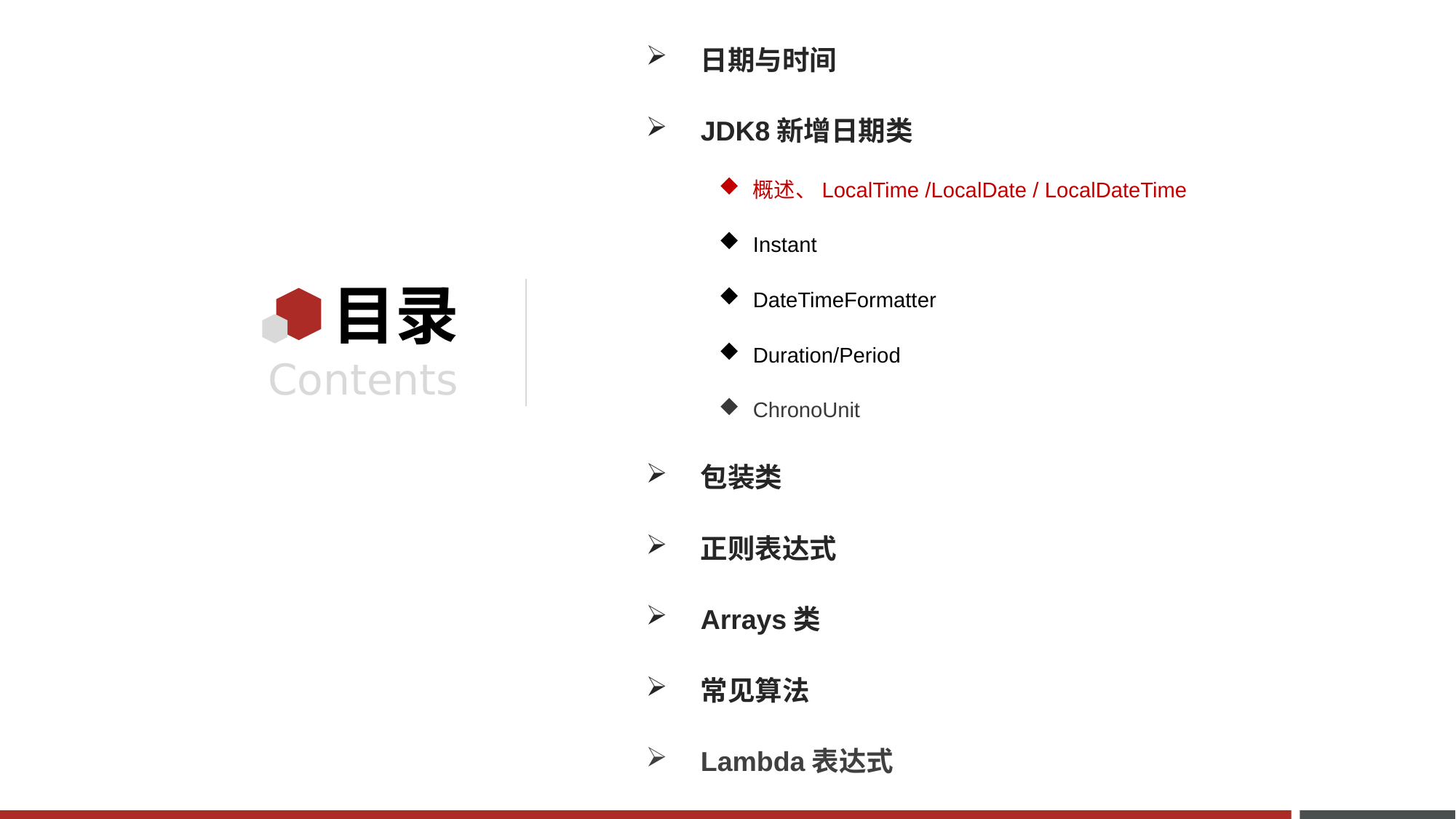

日期与时间
JDK8新增日期类
概述、LocalTime /LocalDate / LocalDateTime
Instant
DateTimeFormatter
Duration/Period
ChronoUnit
包装类
正则表达式
Arrays类
常见算法
Lambda表达式